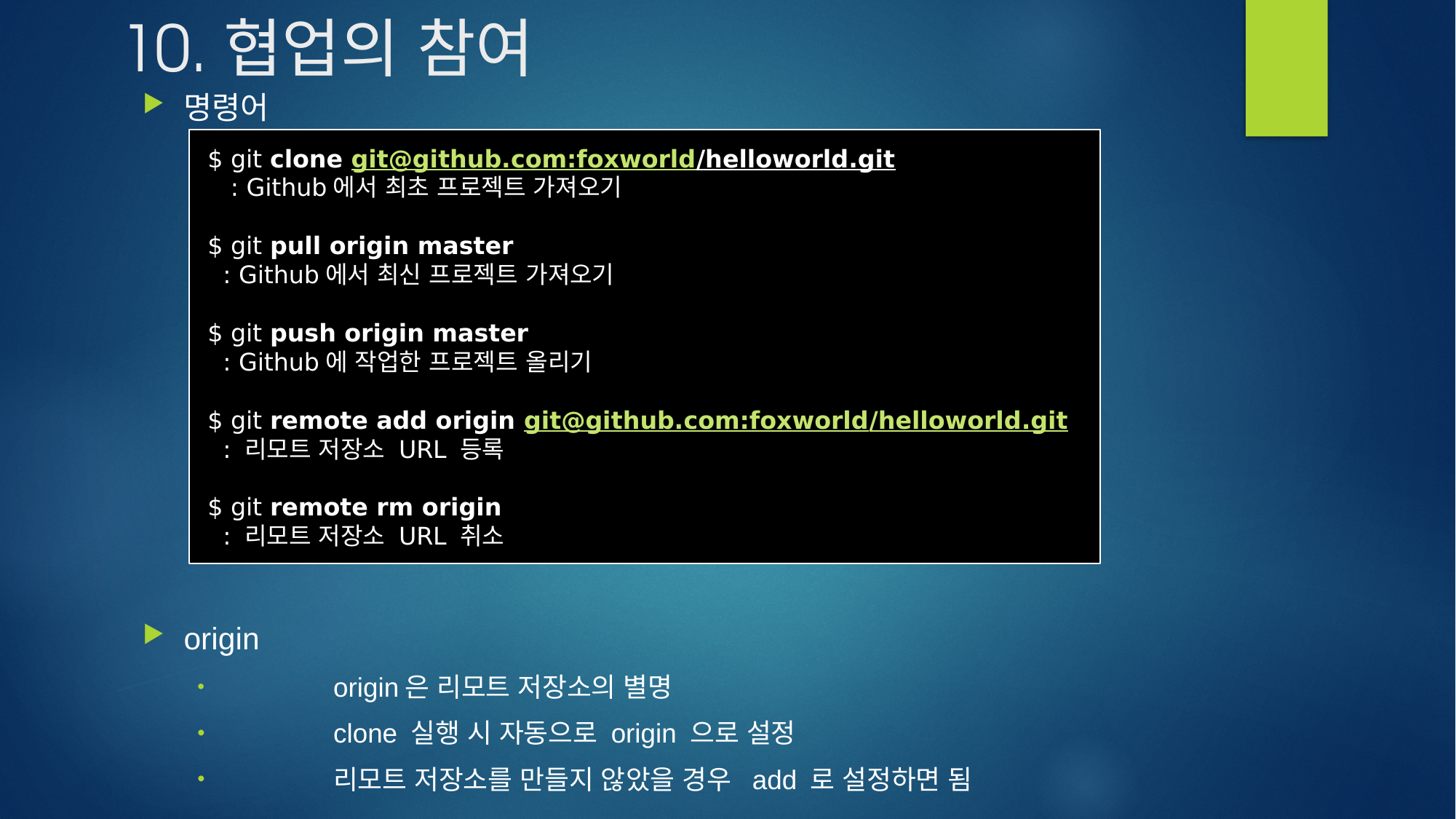

# 10.협업의 참여
명령어

origin
	origin은 리모트 저장소의 별명
	clone 실행 시 자동으로 origin 으로 설정
	리모트 저장소를 만들지 않았을 경우  add 로 설정하면 됨
 $ git clone git@github.com:foxworld/helloworld.git
    : Github에서 최초 프로젝트 가져오기

 $ git pull origin master
   : Github에서 최신 프로젝트 가져오기

 $ git push origin master
   : Github에 작업한 프로젝트 올리기

 $ git remote add origin git@github.com:foxworld/helloworld.git
   : 리모트 저장소 URL 등록

 $ git remote rm origin
   : 리모트 저장소 URL 취소